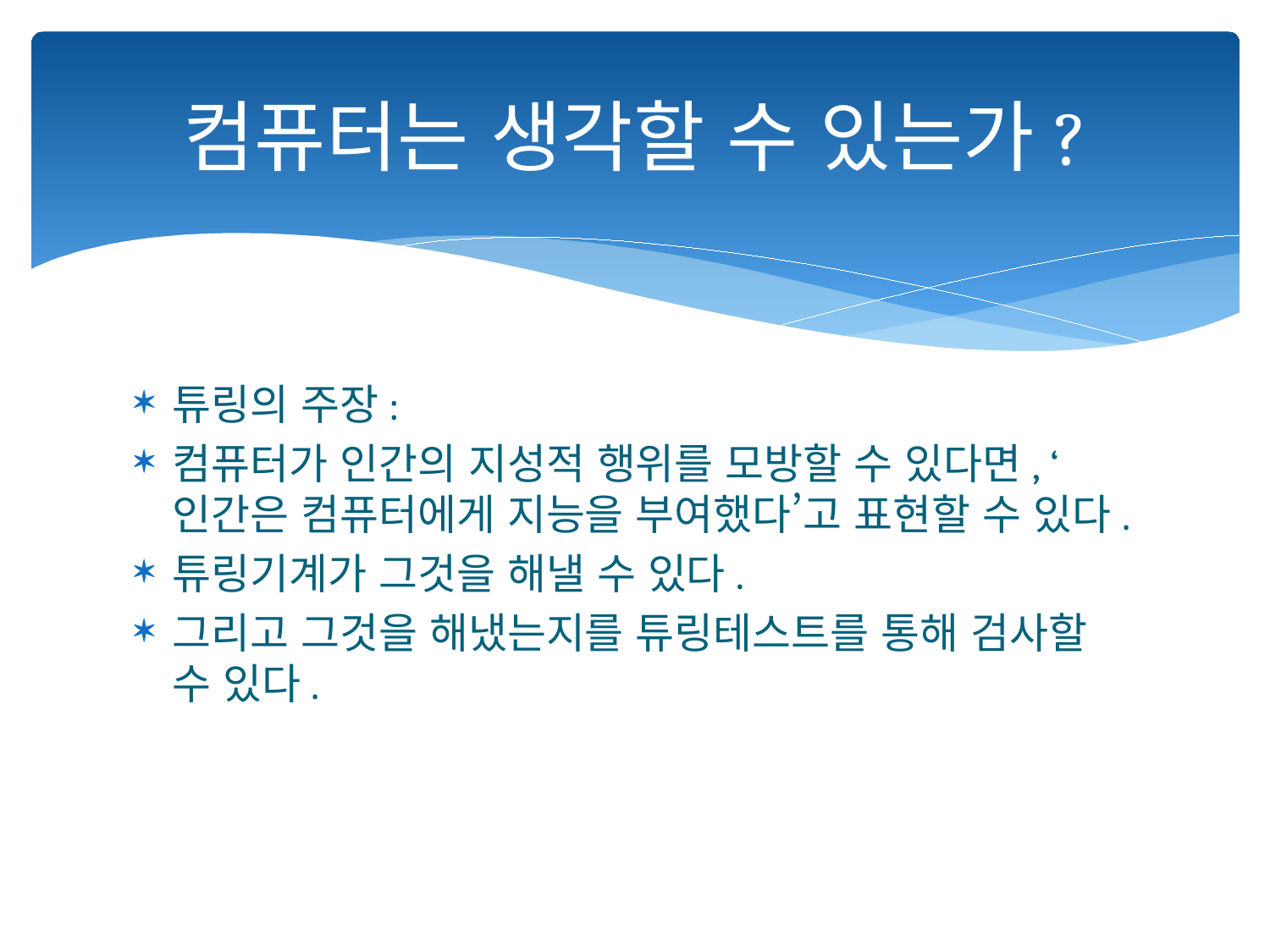

# 컴퓨터는 생각할 수 있는가?
튜링의 주장:
컴퓨터가 인간의 지성적 행위를 모방할 수 있다면, ‘인간은 컴퓨터에게 지능을 부여했다’고 표현할 수 있다.
튜링기계가 그것을 해낼 수 있다.
그리고 그것을 해냈는지를 튜링테스트를 통해 검사할 수 있다.